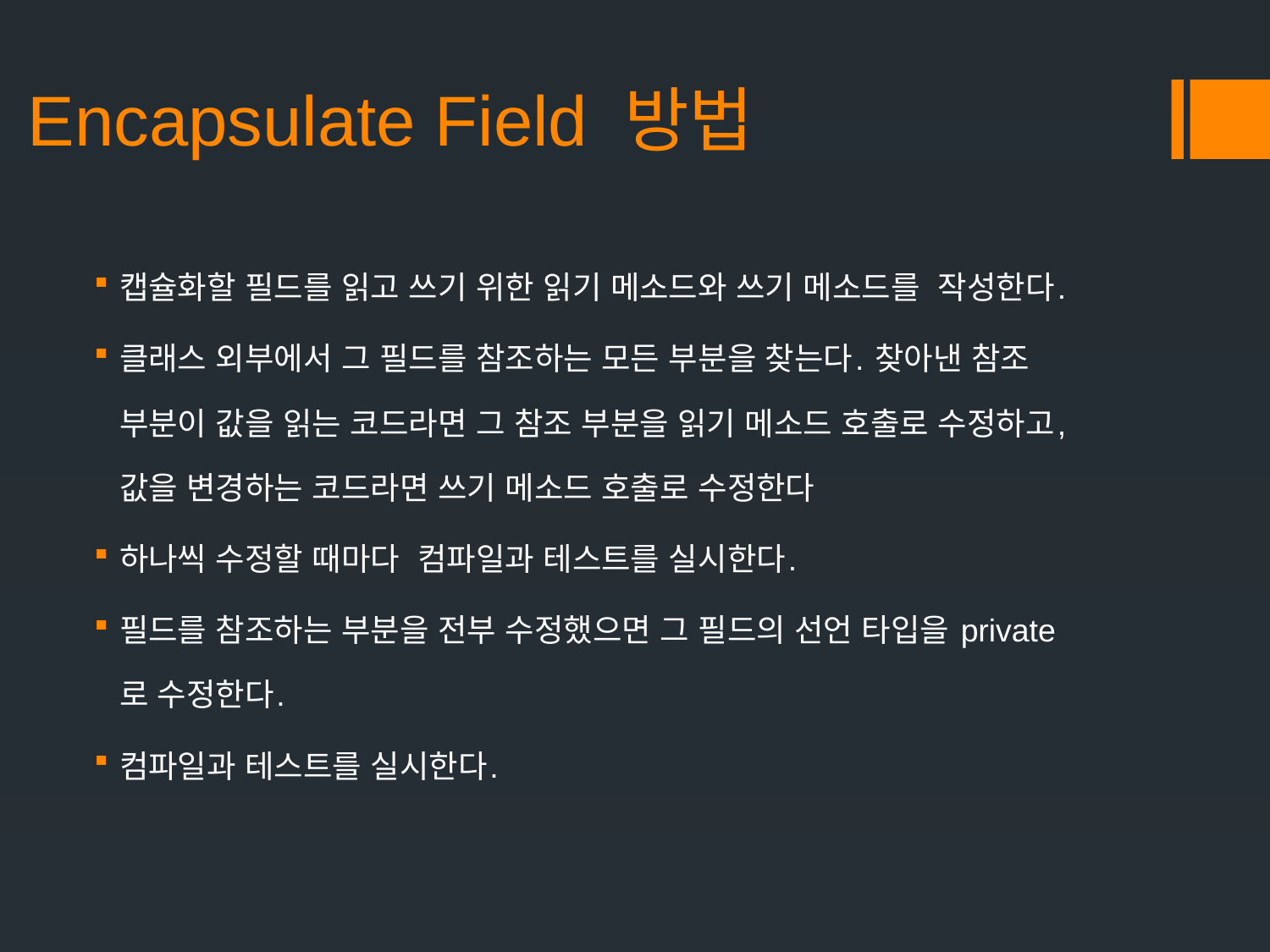

# Encapsulate Field 방법

캡슐화할 필드를 읽고 쓰기 위한 읽기 메소드와 쓰기 메소드를  작성한다.
클래스 외부에서 그 필드를 참조하는 모든 부분을 찾는다. 찾아낸 참조 부분이 값을 읽는 코드라면 그 참조 부분을 읽기 메소드 호출로 수정하고, 값을 변경하는 코드라면 쓰기 메소드 호출로 수정한다
하나씩 수정할 때마다  컴파일과 테스트를 실시한다.
필드를 참조하는 부분을 전부 수정했으면 그 필드의 선언 타입을 private로 수정한다.
컴파일과 테스트를 실시한다.